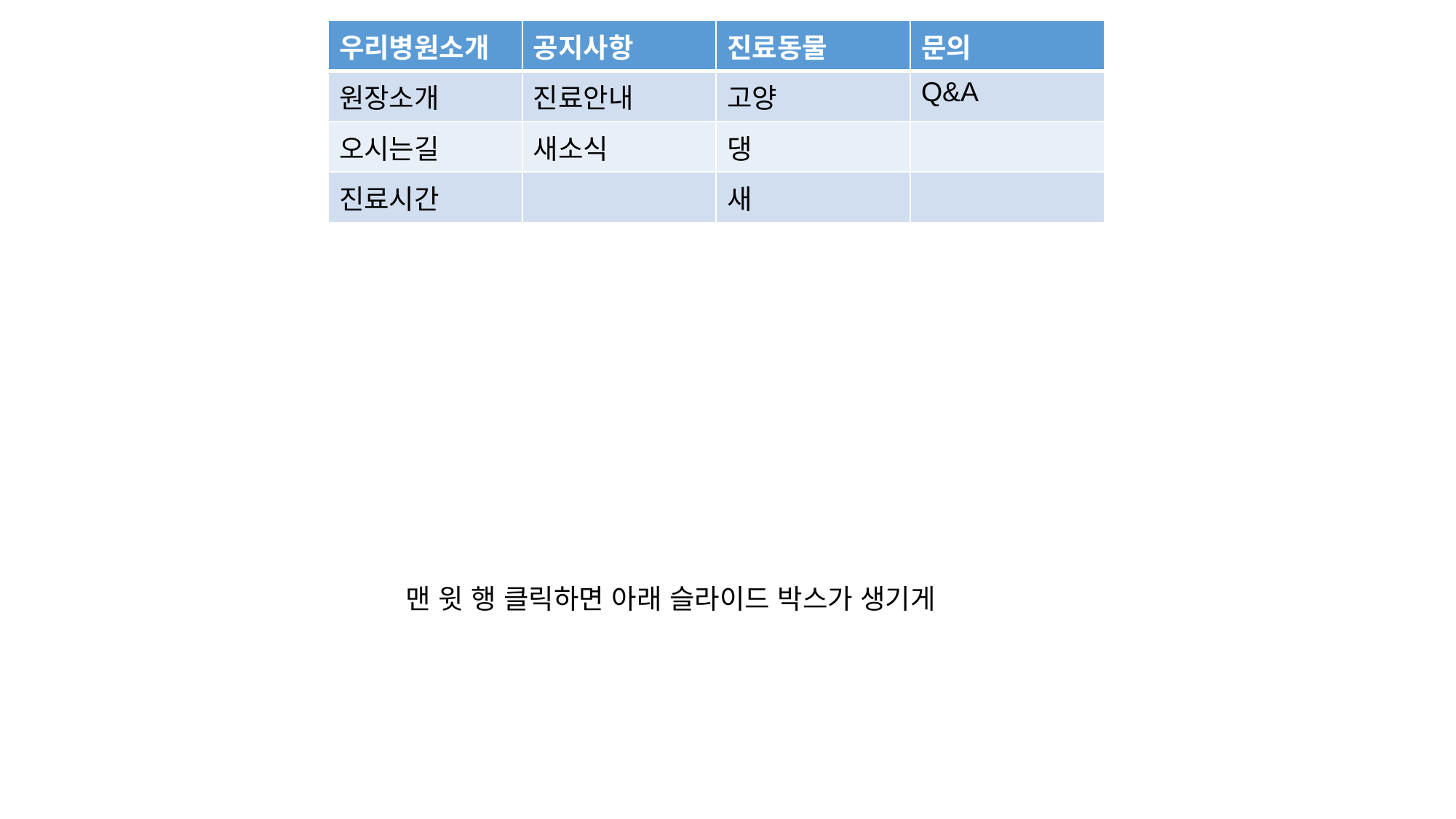

| 우리병원소개 | 공지사항 | 진료동물 | 문의 |
| --- | --- | --- | --- |
| 원장소개 | 진료안내 | 고양 | Q&A |
| 오시는길 | 새소식 | 댕 |  |
| 진료시간 |  | 새 |  |
맨 윗 행 클릭하면 아래 슬라이드 박스가 생기게